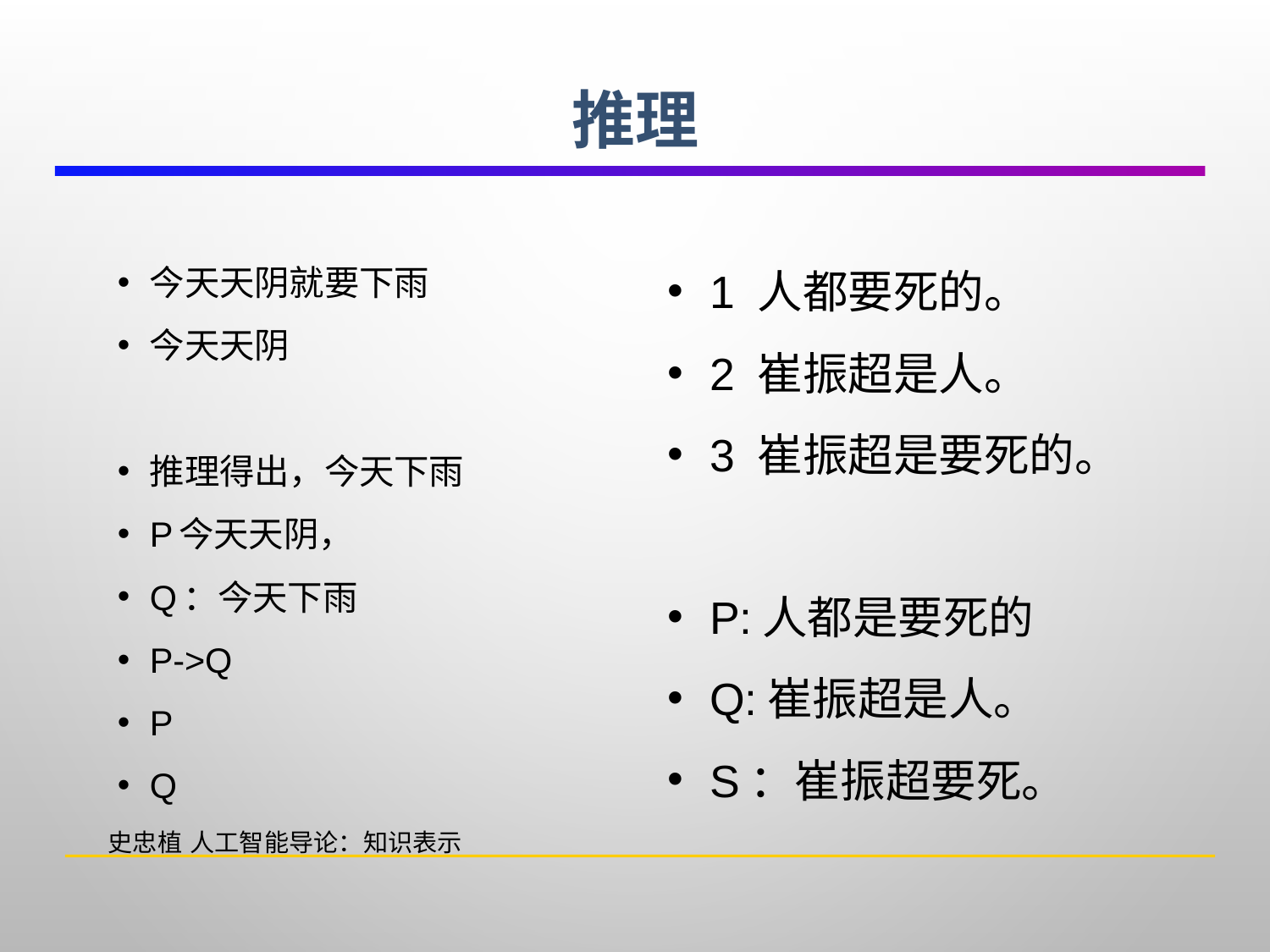

# 推理
今天天阴就要下雨
今天天阴

推理得出，今天下雨
P今天天阴，
Q：今天下雨
P->Q
P
Q
1 人都要死的。
2 崔振超是人。
3 崔振超是要死的。

p:人都是要死的
q:崔振超是人。
s：崔振超要死。
史忠植 人工智能导论：知识表示

13